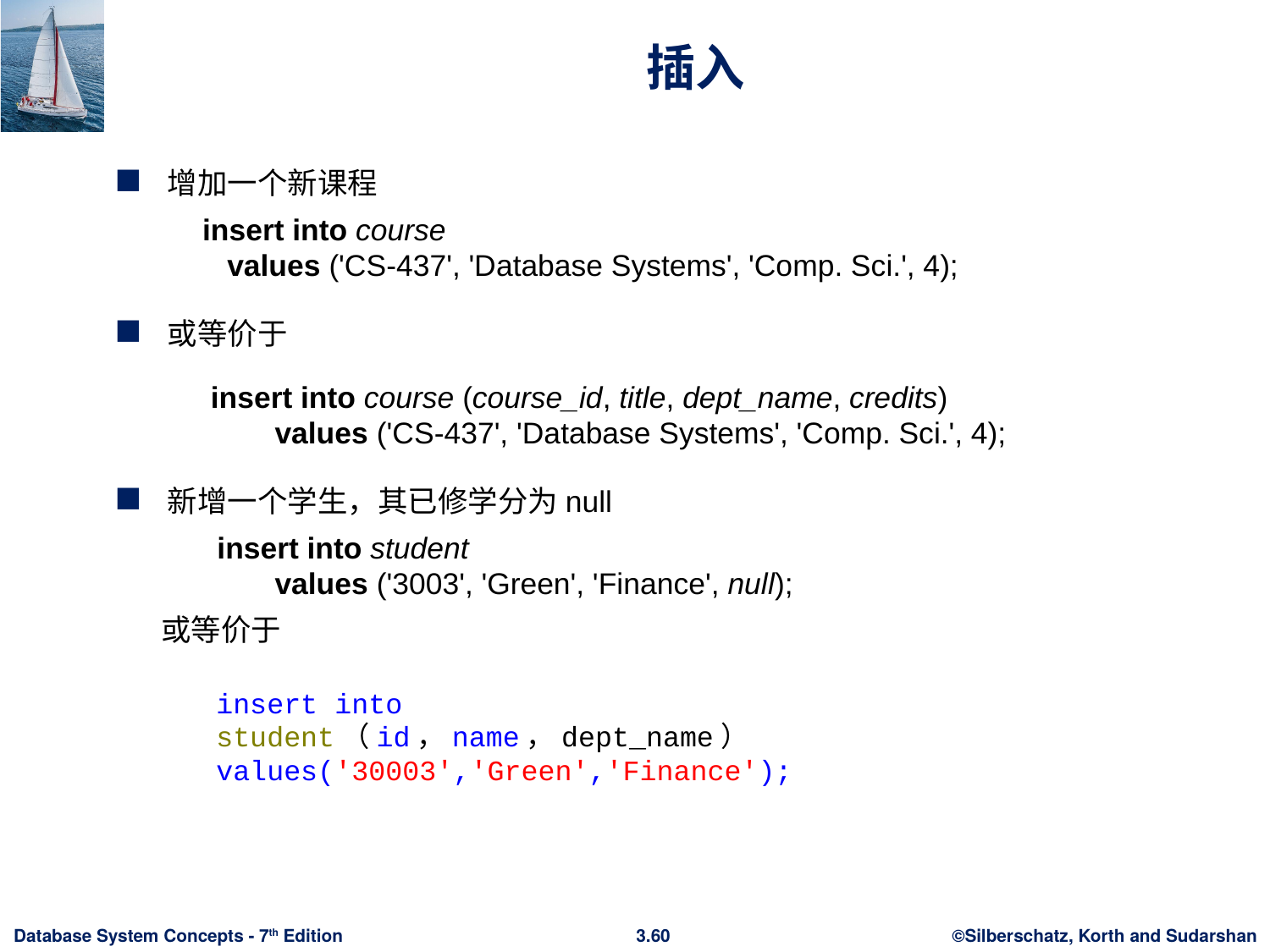

# 插入
增加一个新课程
          insert into course
             values ('CS-437', 'Database Systems', 'Comp. Sci.', 4);

或等价于
           insert into course (course_id, title, dept_name, credits)
             values ('CS-437', 'Database Systems', 'Comp. Sci.', 4);

新增一个学生，其已修学分为null
	      insert into student
             values ('3003', 'Green', 'Finance', null);
     或等价于

insert into student（id，name，dept_name）
values('30003','Green','Finance');